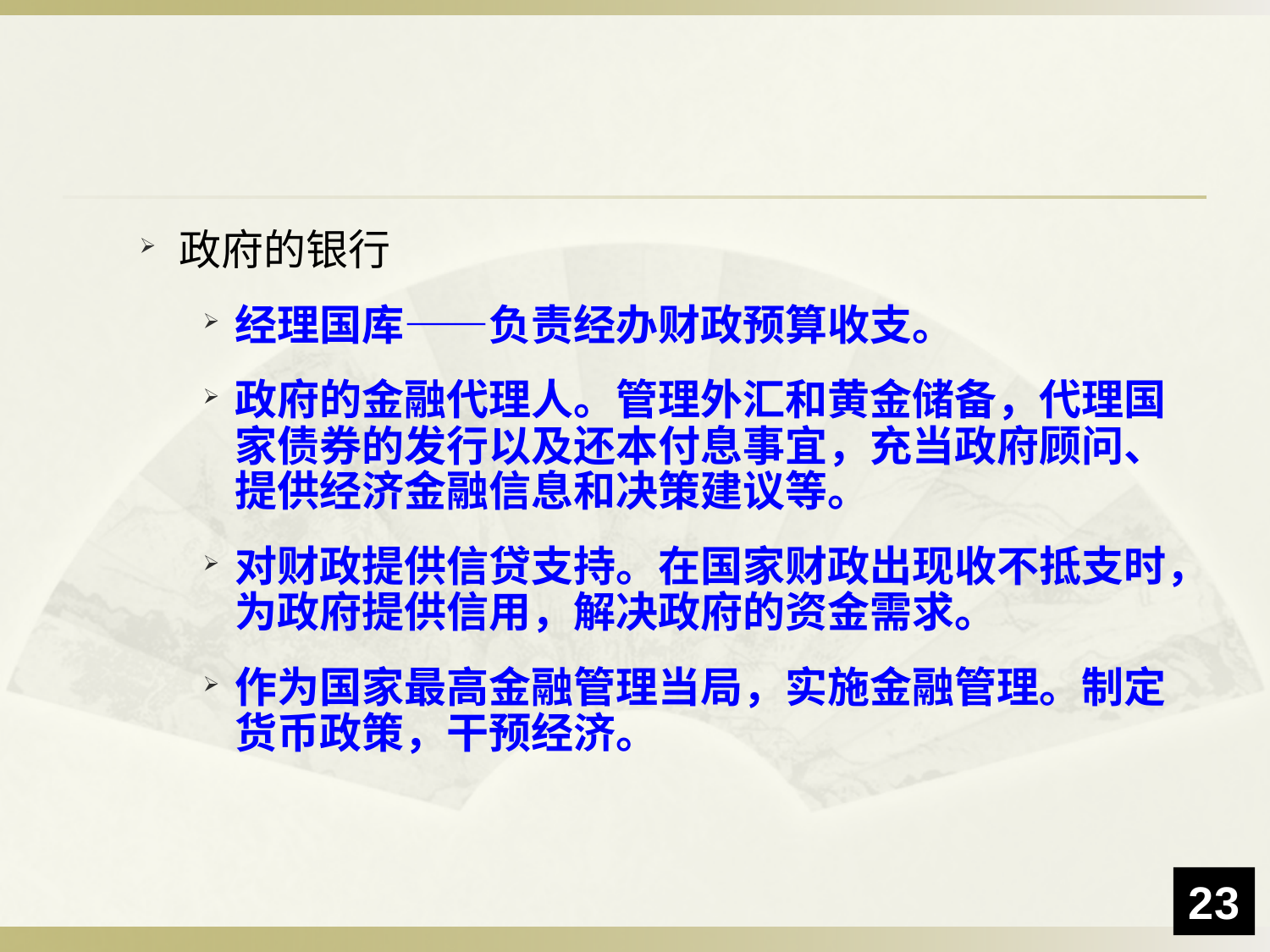

政府的银行
经理国库——负责经办财政预算收支。
政府的金融代理人。管理外汇和黄金储备，代理国家债券的发行以及还本付息事宜，充当政府顾问、提供经济金融信息和决策建议等。
对财政提供信贷支持。在国家财政出现收不抵支时，为政府提供信用，解决政府的资金需求。
作为国家最高金融管理当局，实施金融管理。制定货币政策，干预经济。
23